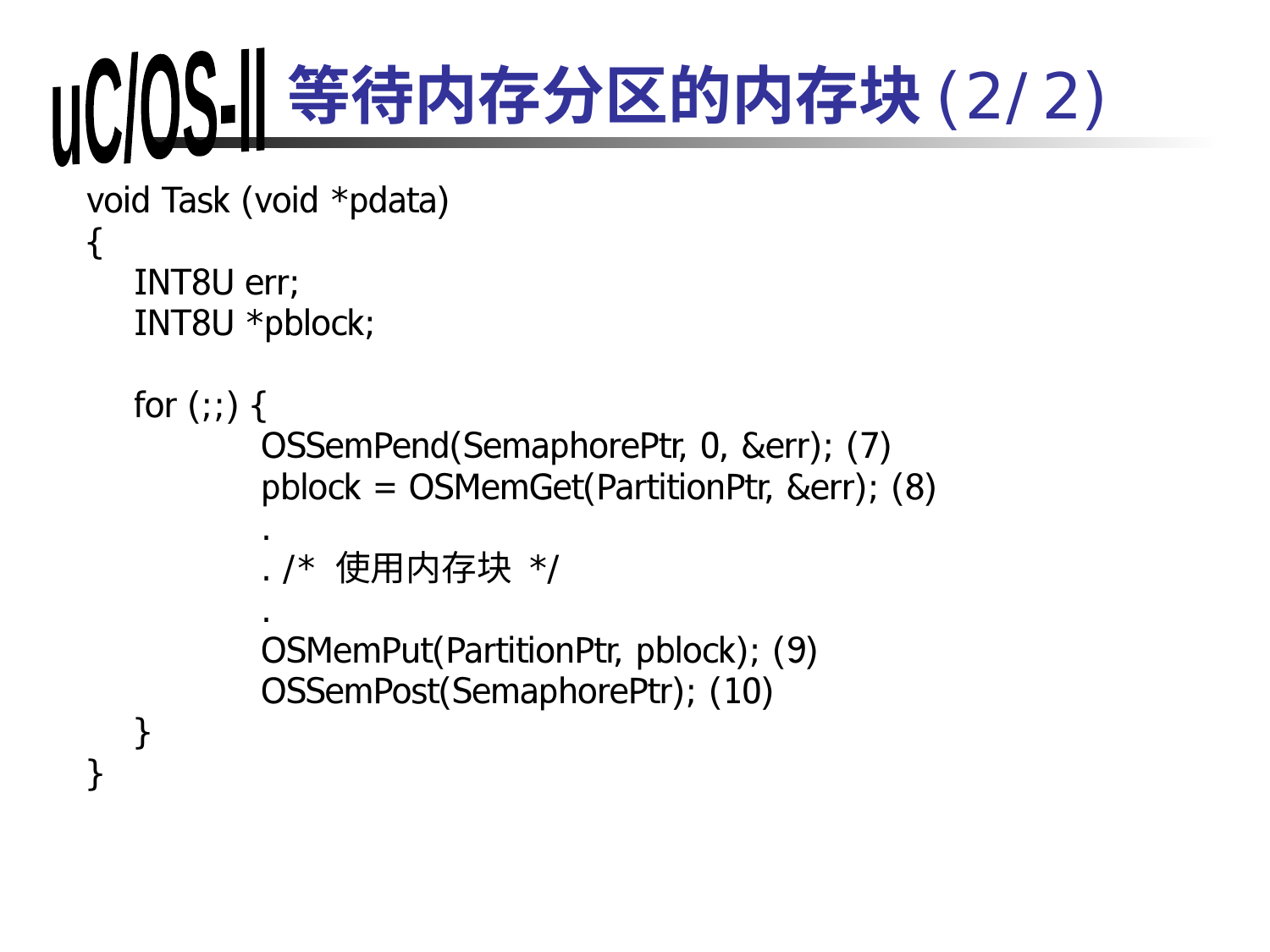

# 等待内存分区的内存块(2/2)
void Task (void *pdata)
{
	INT8U err;
	INT8U *pblock;

	for (;;) {
		OSSemPend(SemaphorePtr, 0, &err); (7)
		pblock = OSMemGet(PartitionPtr, &err); (8)
		.
		. /* 使用内存块 */
		.
		OSMemPut(PartitionPtr, pblock); (9)
		OSSemPost(SemaphorePtr); (10)
	}
}